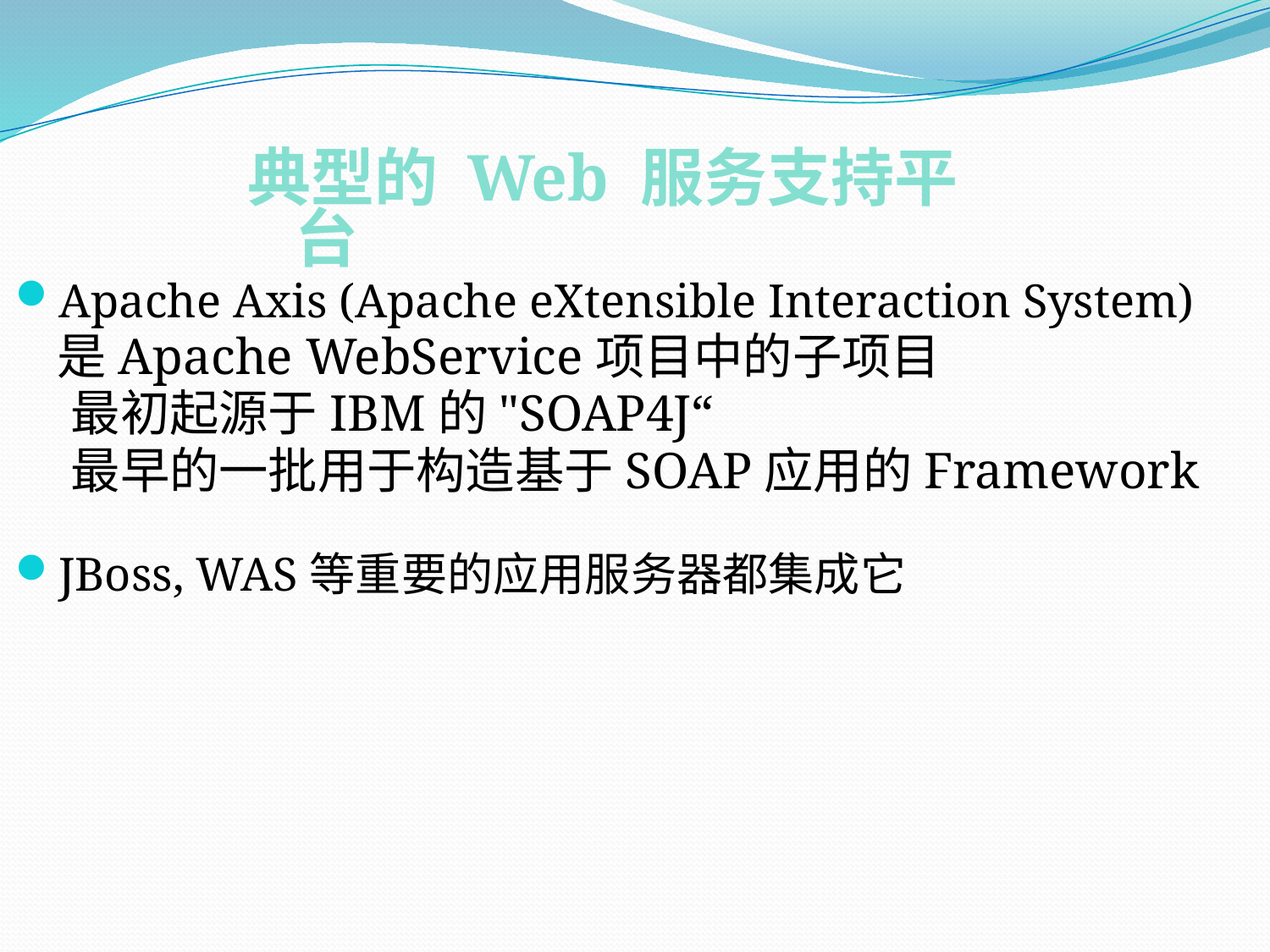

典型的 Web 服务支持平台
Apache Axis (Apache eXtensible Interaction System)
   是Apache WebService项目中的子项目
    最初起源于IBM的"SOAP4J“
    最早的一批用于构造基于SOAP应用的Framework

JBoss, WAS等重要的应用服务器都集成它